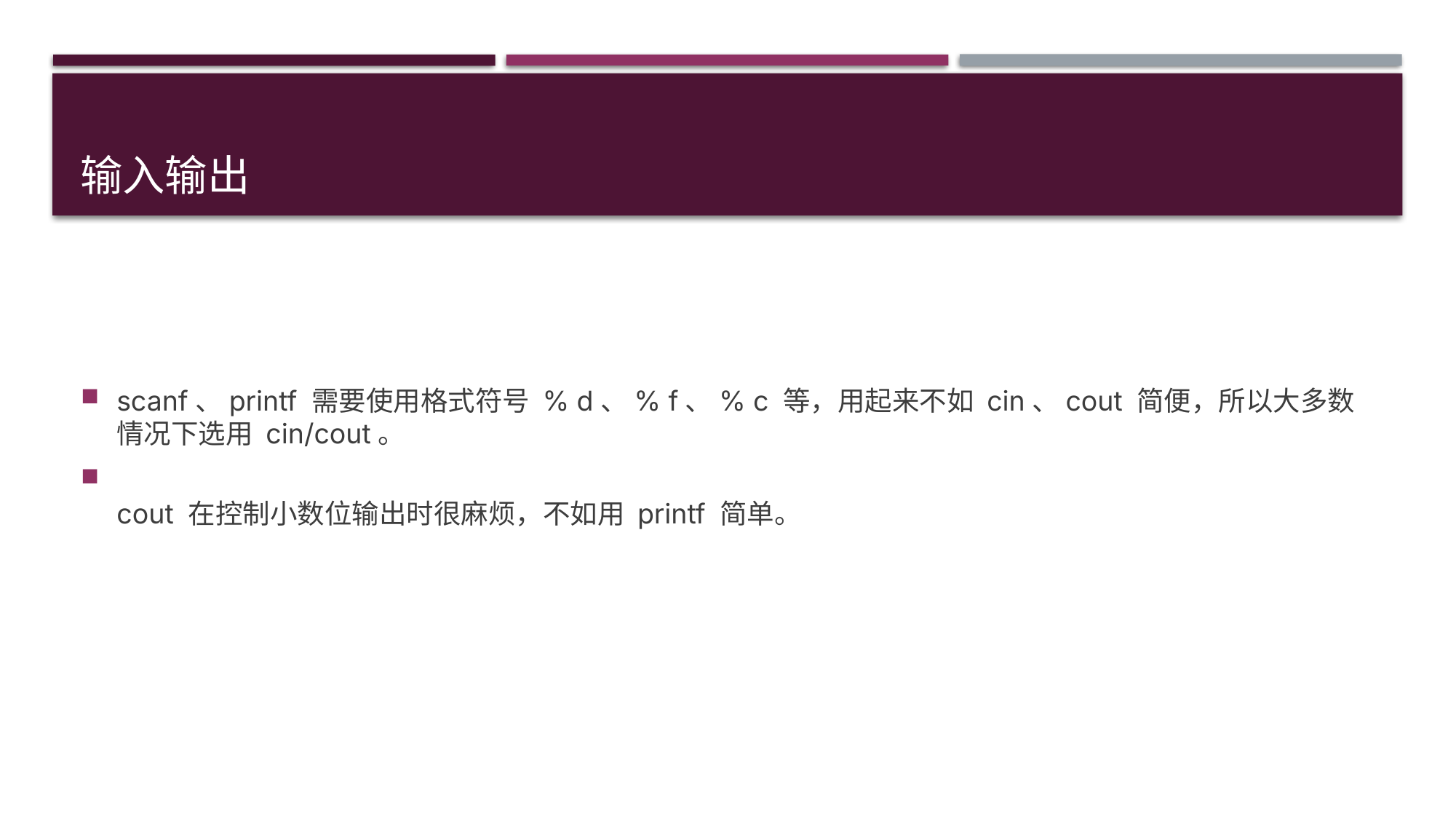

# 输入输出
scanf、printf 需要使用格式符号 % d、% f、% c 等，用起来不如 cin、cout 简便，所以大多数情况下选用 cin/cout。
cout 在控制小数位输出时很麻烦，不如用 printf 简单。